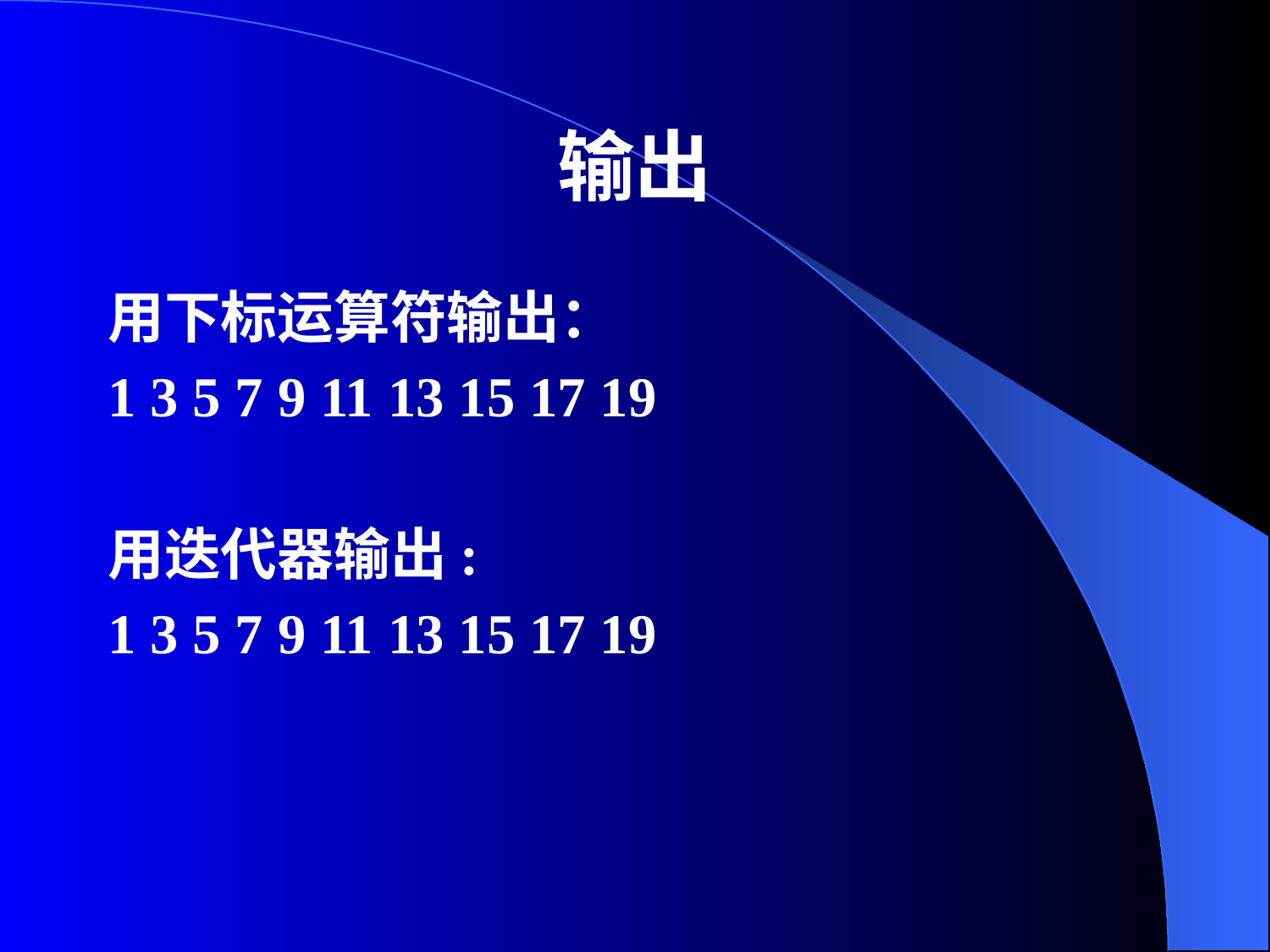

# 输出
用下标运算符输出：
1 3 5 7 9 11 13 15 17 19

用迭代器输出:
1 3 5 7 9 11 13 15 17 19